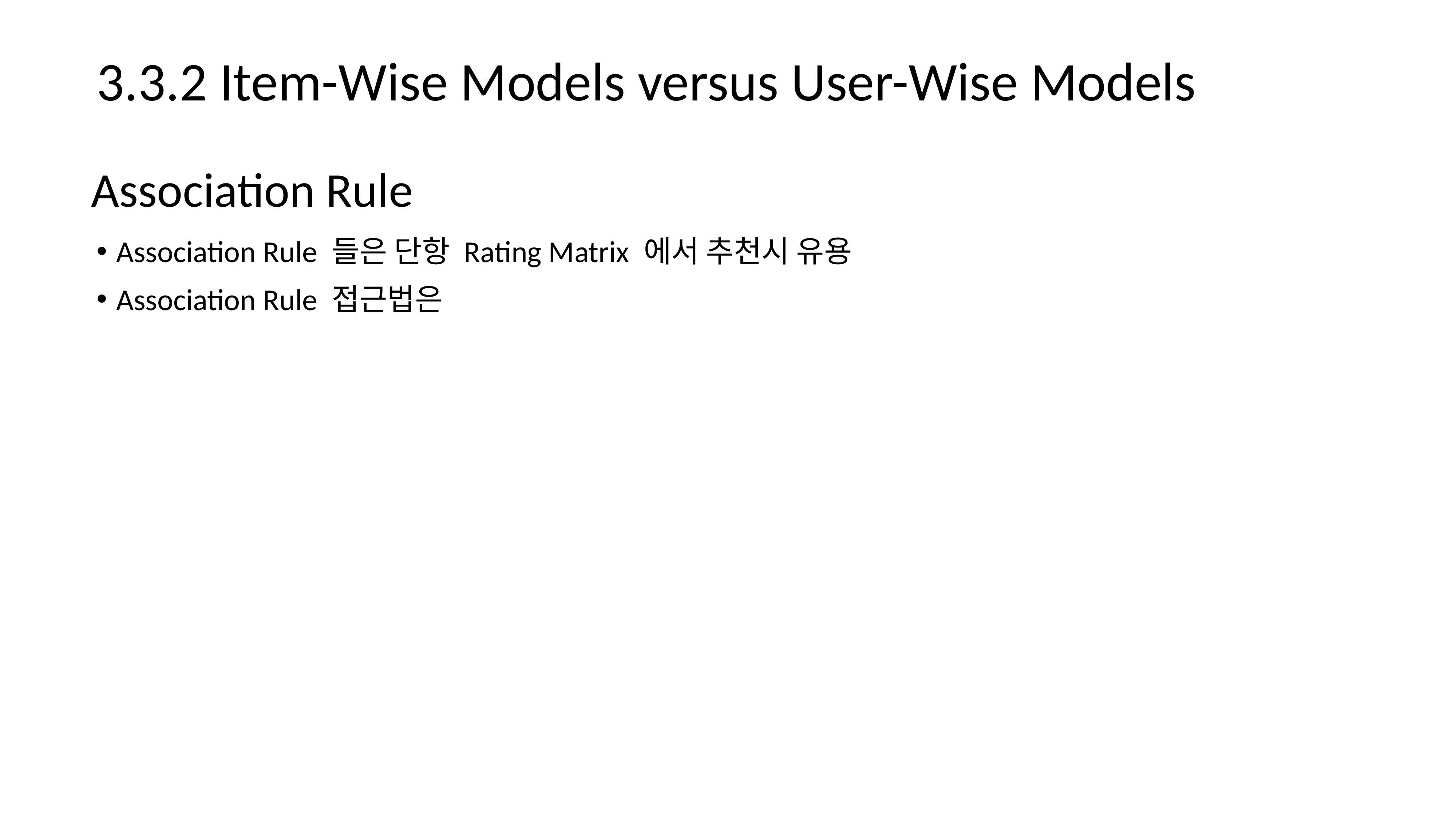

3.3.2 Item-Wise Models versus User-Wise Models
Association Rule
Association Rule 들은 단항 Rating Matrix 에서 추천시 유용
Association Rule 접근법은